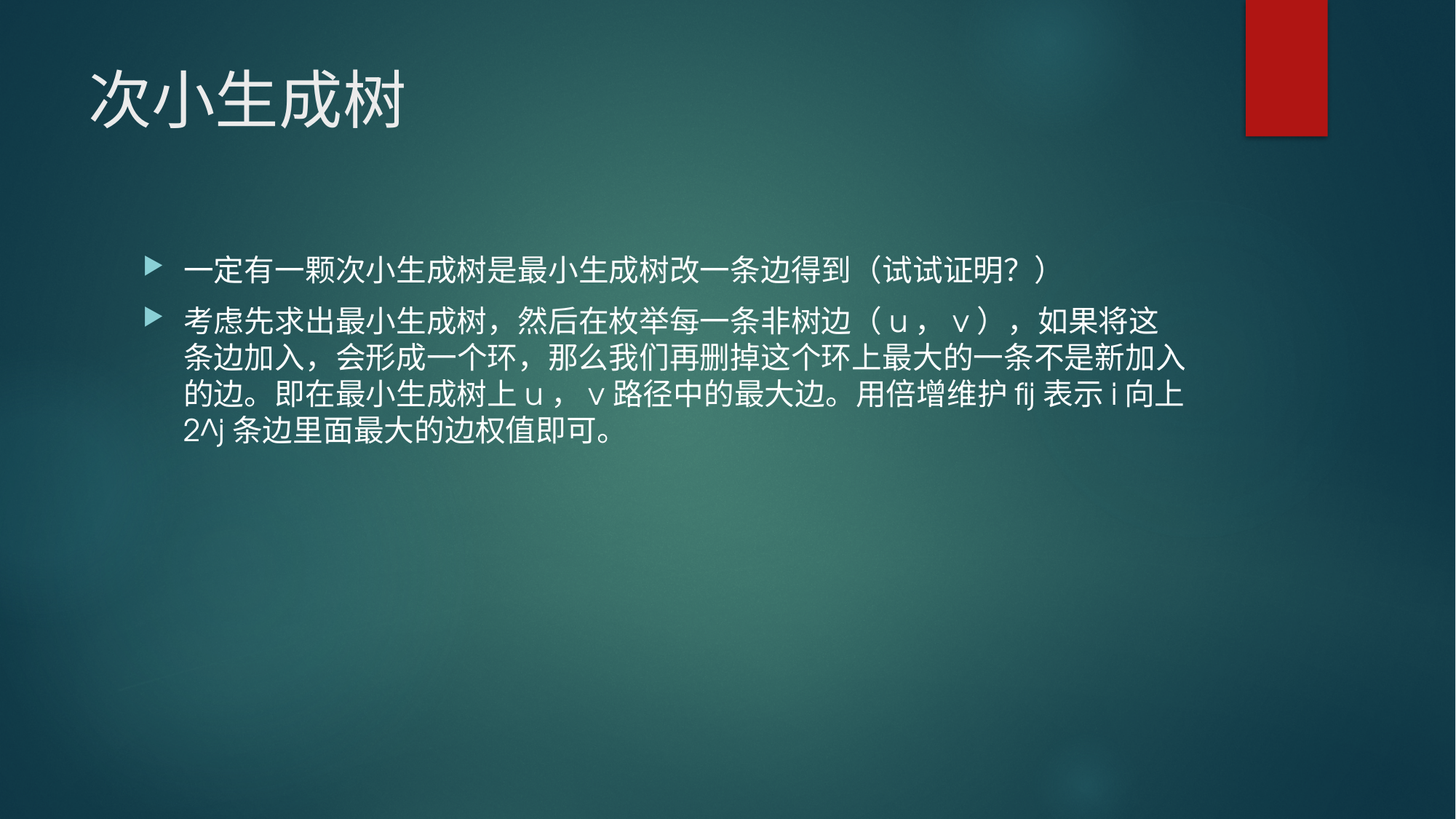

# 次小生成树
一定有一颗次小生成树是最小生成树改一条边得到（试试证明？）
考虑先求出最小生成树，然后在枚举每一条非树边（u，v），如果将这条边加入，会形成一个环，那么我们再删掉这个环上最大的一条不是新加入的边。即在最小生成树上u，v路径中的最大边。用倍增维护fij表示i向上2^j条边里面最大的边权值即可。